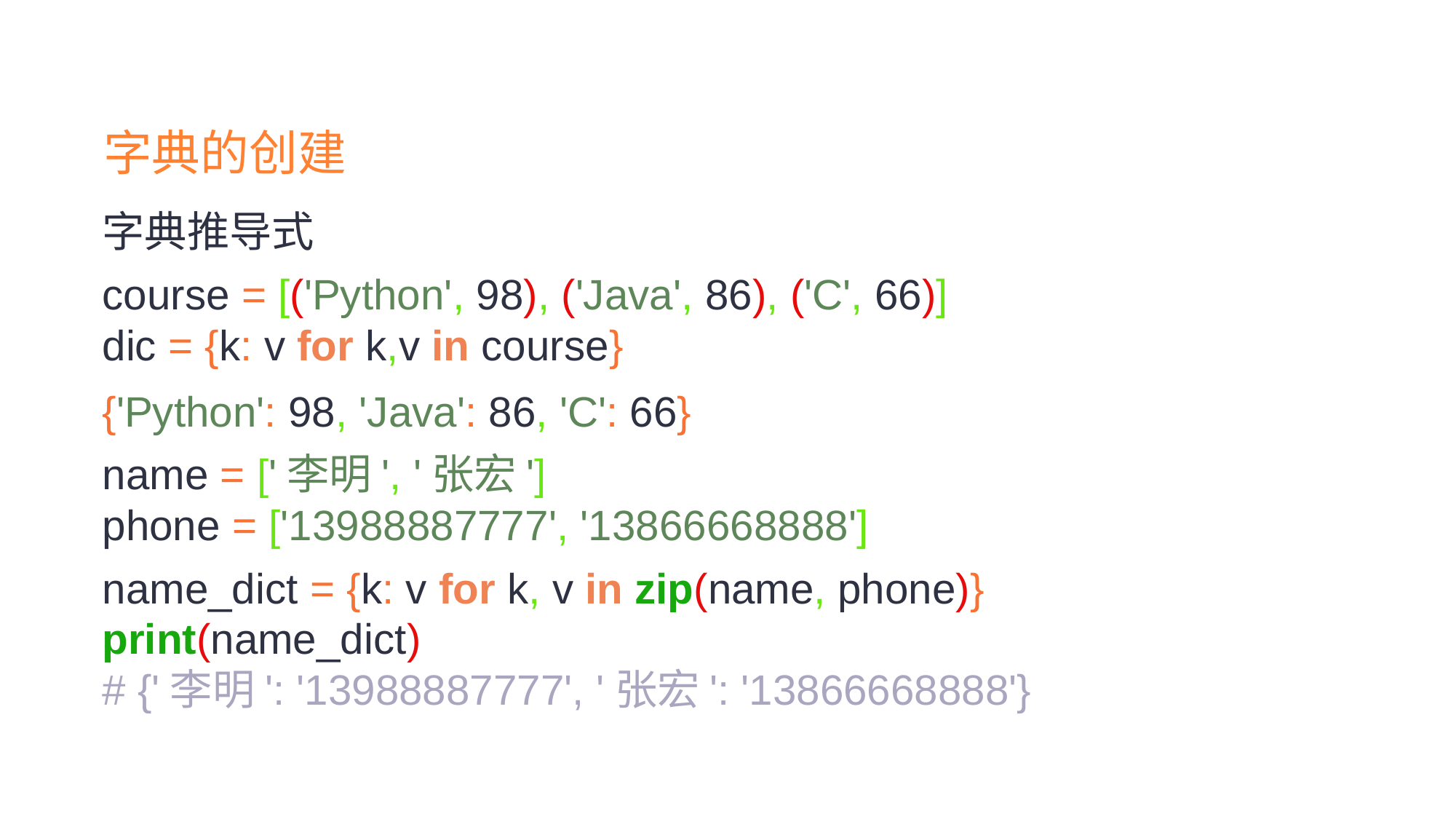

字典的创建
字典推导式
course = [('Python', 98), ('Java', 86), ('C', 66)]
dic = {k: v for k,v in course}
{'Python': 98, 'Java': 86, 'C': 66}
name = ['李明', '张宏']
phone = ['13988887777', '13866668888']
name_dict = {k: v for k, v in zip(name, phone)}
print(name_dict)
# {'李明': '13988887777', '张宏': '13866668888'}